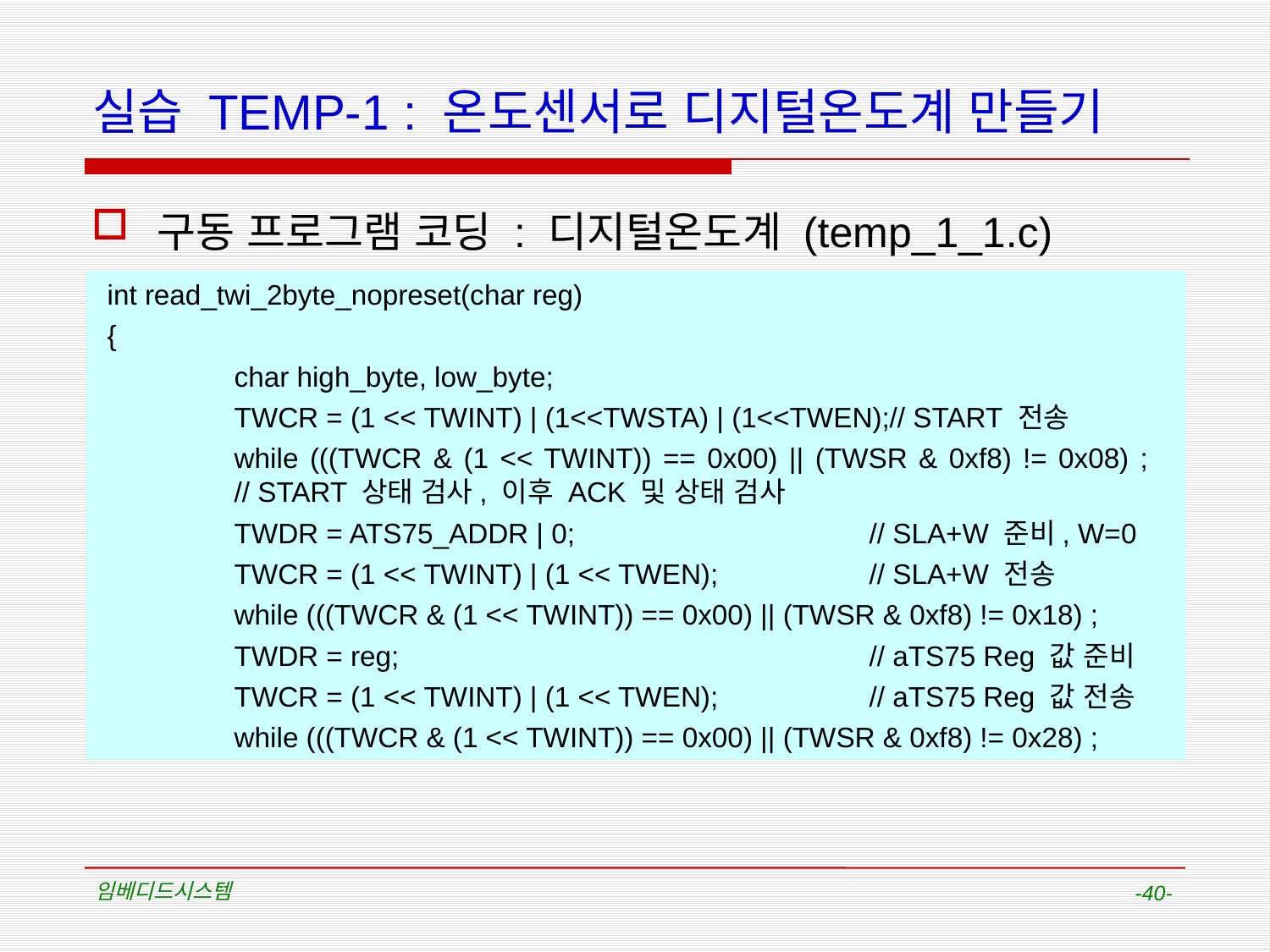

# 실습 TEMP-1 : 온도센서로 디지털온도계 만들기
구동 프로그램 코딩 : 디지털온도계 (temp_1_1.c)
int read_twi_2byte_nopreset(char reg)
{
	char high_byte, low_byte;
	TWCR = (1 << TWINT) | (1<<TWSTA) | (1<<TWEN);// START 전송
	while (((TWCR & (1 << TWINT)) == 0x00) || (TWSR & 0xf8) != 0x08) ;		// START 상태 검사, 이후 ACK 및 상태 검사
	TWDR = ATS75_ADDR | 0;			// SLA+W 준비, W=0
	TWCR = (1 << TWINT) | (1 << TWEN);		// SLA+W 전송
	while (((TWCR & (1 << TWINT)) == 0x00) || (TWSR & 0xf8) != 0x18) ;
	TWDR = reg;				// aTS75 Reg 값 준비
	TWCR = (1 << TWINT) | (1 << TWEN);		// aTS75 Reg 값 전송
	while (((TWCR & (1 << TWINT)) == 0x00) || (TWSR & 0xf8) != 0x28) ;
임베디드시스템
-40-